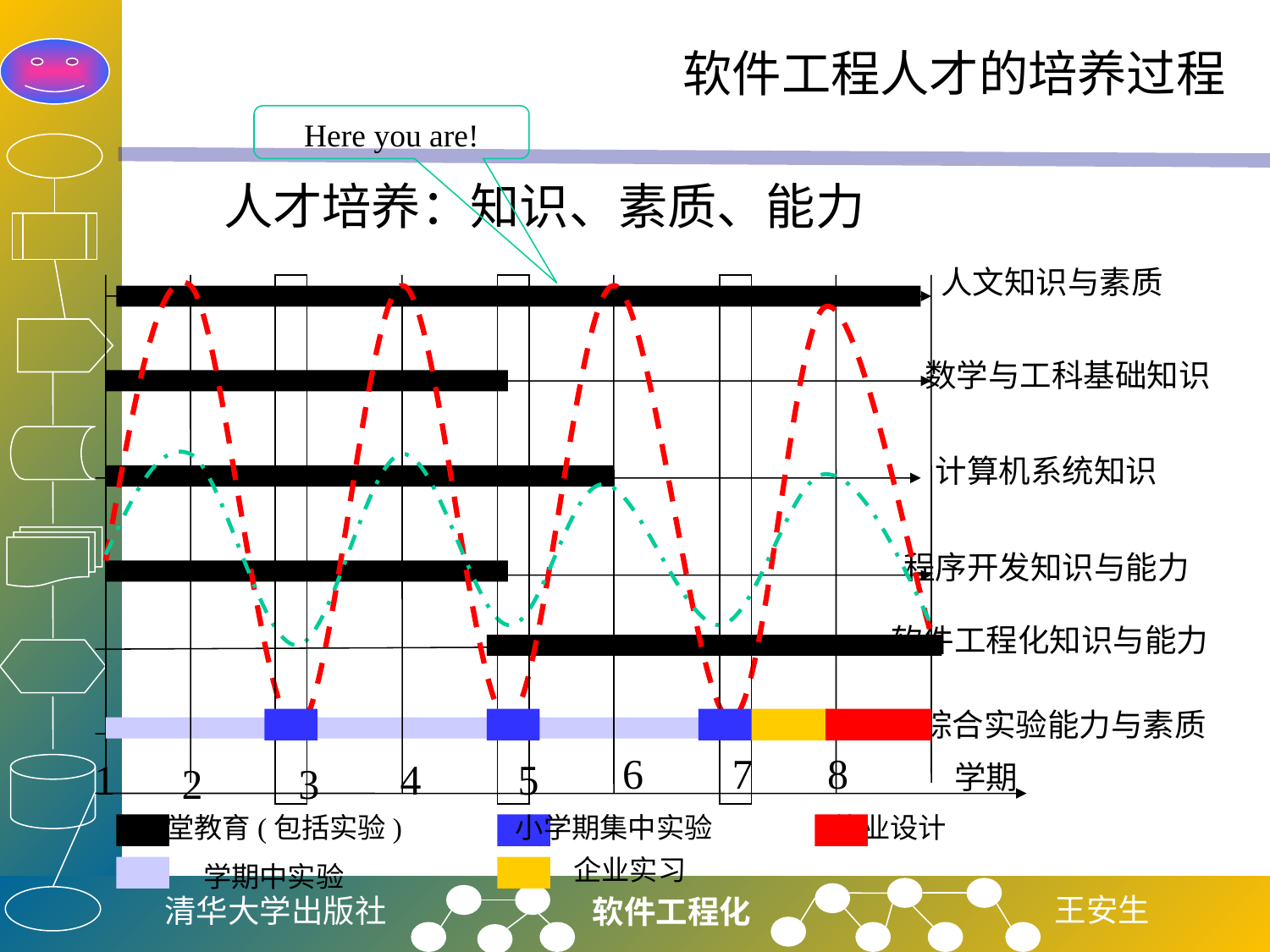

软件工程人才的培养过程
Here you are!

人才培养：知识、素质、能力
人文知识与素质

数学与工科基础知识

计算机系统知识

程序开发知识与能力

软件工程化知识与能力

综合实验能力与素质

6
7
8
1
4
5
2
3
学期

课堂教育(包括实验)
小学期集中实验
毕业设计

企业实习
学期中实验